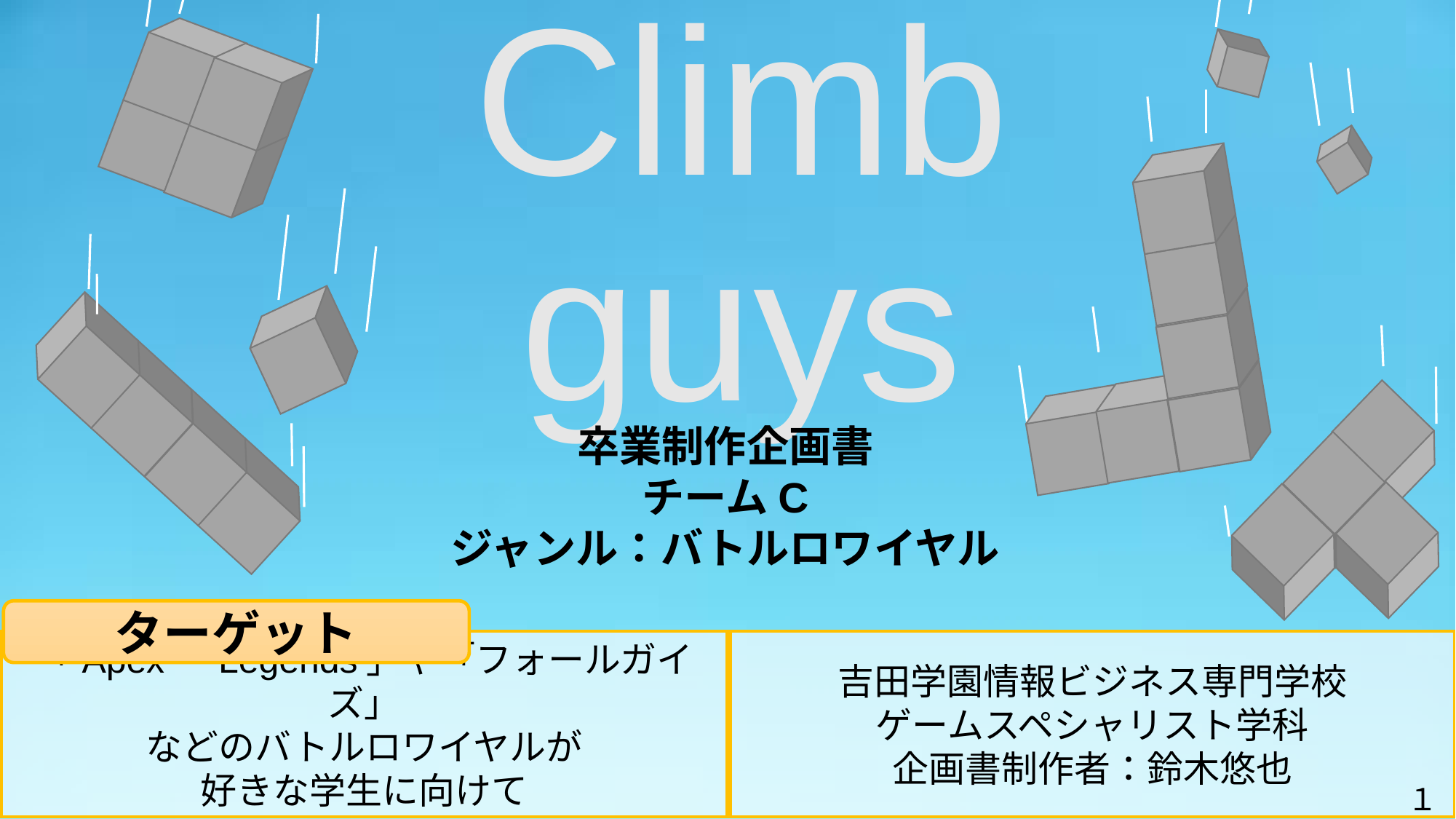

# Climb guys

卒業制作企画書
チームC
ジャンル：バトルロワイヤル
ターゲット
「Apex　Legends」や「フォールガイズ」
などのバトルロワイヤルが
好きな学生に向けて
吉田学園情報ビジネス専門学校
ゲームスペシャリスト学科
企画書制作者：鈴木悠也
１